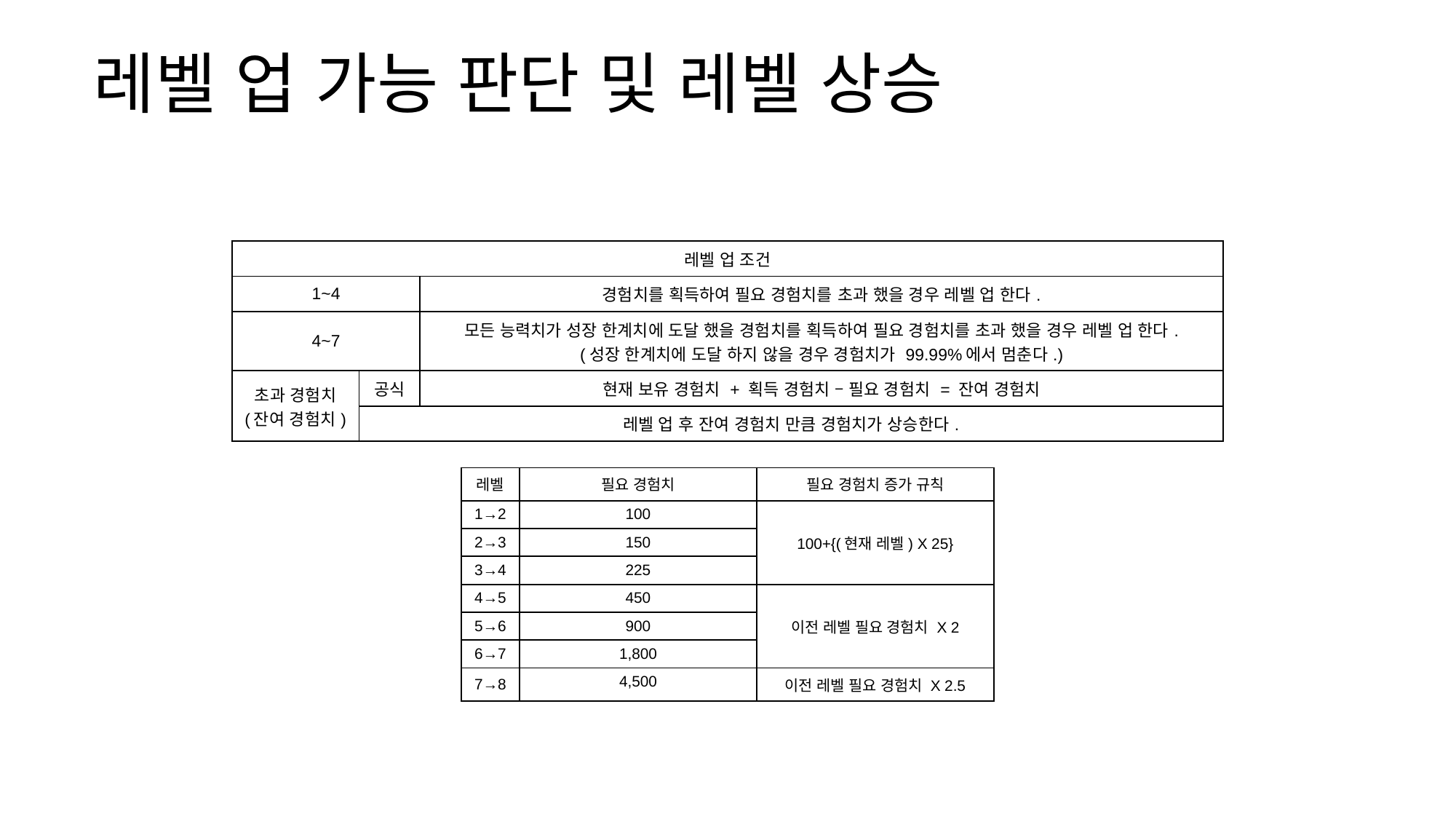

레벨 업 가능 판단 및 레벨 상승
| 레벨 업 조건 |  |  |
| --- | --- | --- |
| 1~4 |  | 경험치를 획득하여 필요 경험치를 초과 했을 경우 레벨 업 한다. |
| 4~7 |  | 모든 능력치가 성장 한계치에 도달 했을 경험치를 획득하여 필요 경험치를 초과 했을 경우 레벨 업 한다. (성장 한계치에 도달 하지 않을 경우 경험치가 99.99%에서 멈춘다.) |
| 초과 경험치 (잔여 경험치) | 공식 | 현재 보유 경험치 + 획득 경험치 – 필요 경험치 = 잔여 경험치 |
|  | 레벨 업 후 잔여 경험치 만큼 경험치가 상승한다. |  |
| 레벨 | 필요 경험치 | 필요 경험치 증가 규칙 |
| --- | --- | --- |
| 1→2 | 100 | 100+{(현재 레벨) X 25} |
| 2→3 | 150 |  |
| 3→4 | 225 |  |
| 4→5 | 450 | 이전 레벨 필요 경험치 X 2 |
| 5→6 | 900 |  |
| 6→7 | 1,800 |  |
| 7→8 | 4,500 | 이전 레벨 필요 경험치 X 2.5 |